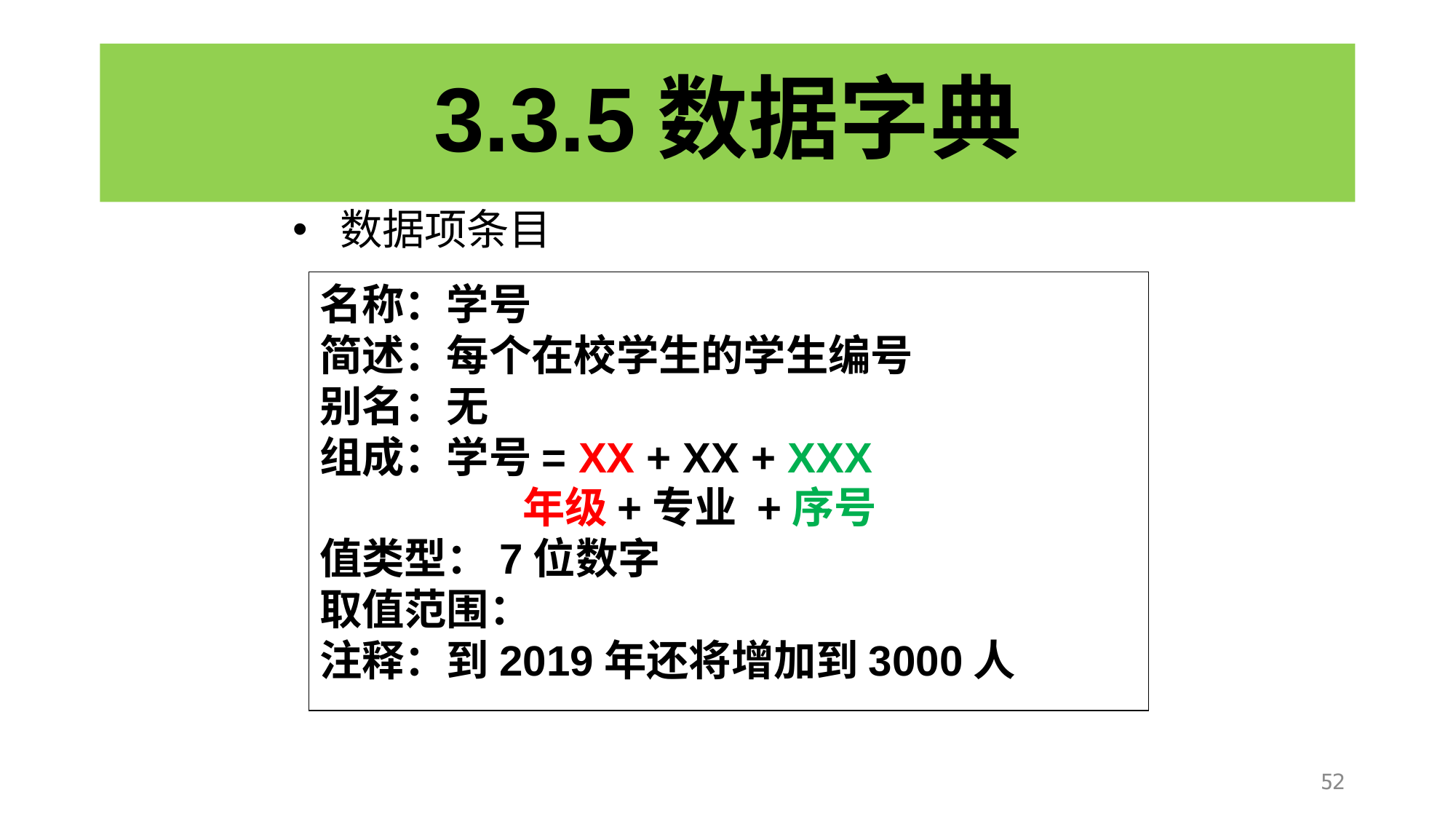

# 3.3.5数据字典
 数据项条目

名称：学号
简述：每个在校学生的学生编号
别名：无
组成：学号= XX + XX + XXX
                    年级+专业 +序号
值类型：7位数字
取值范围：
注释：到2019年还将增加到3000人

52